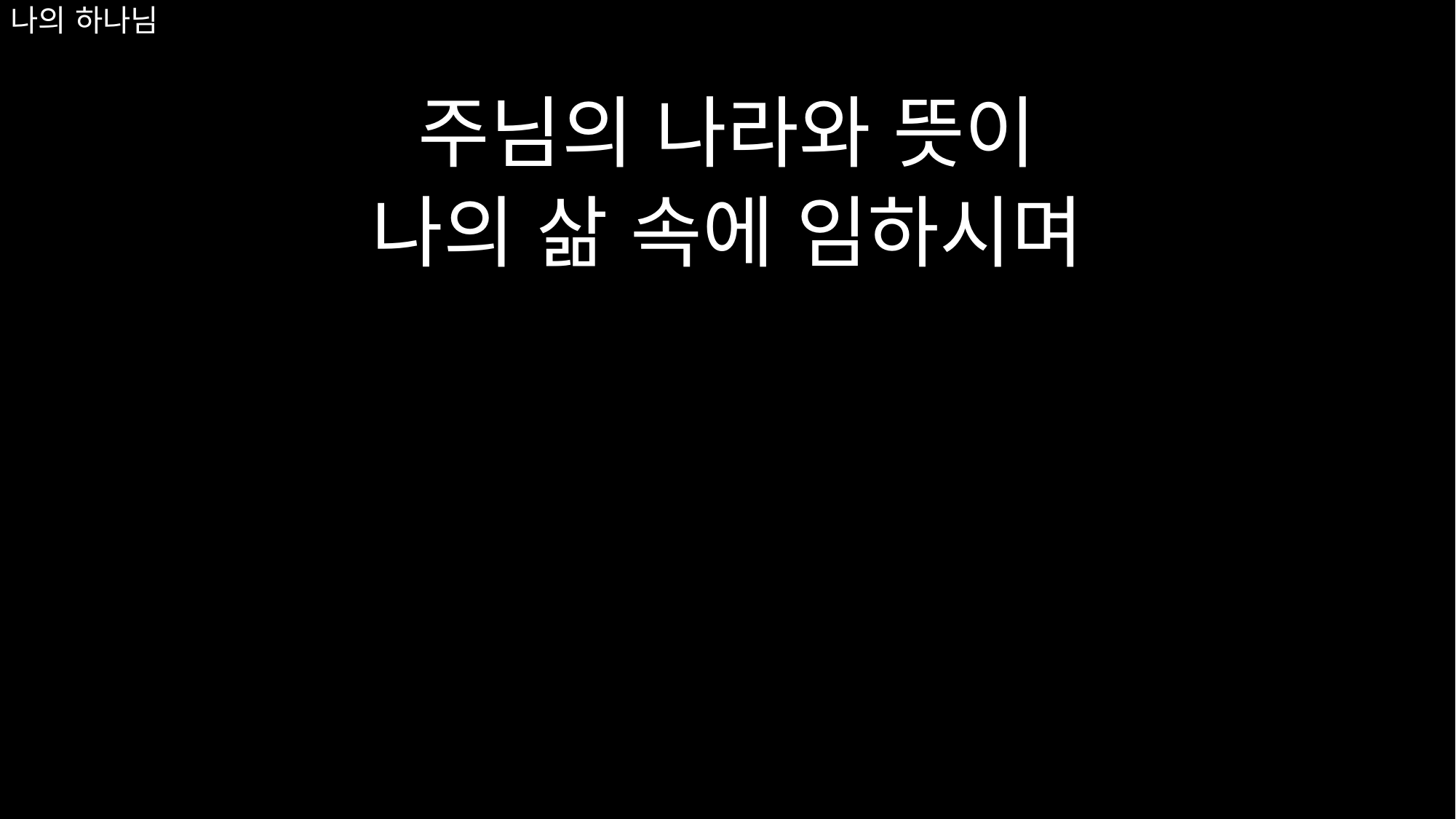

# 나의 하나님
주님의 나라와 뜻이
나의 삶 속에 임하시며